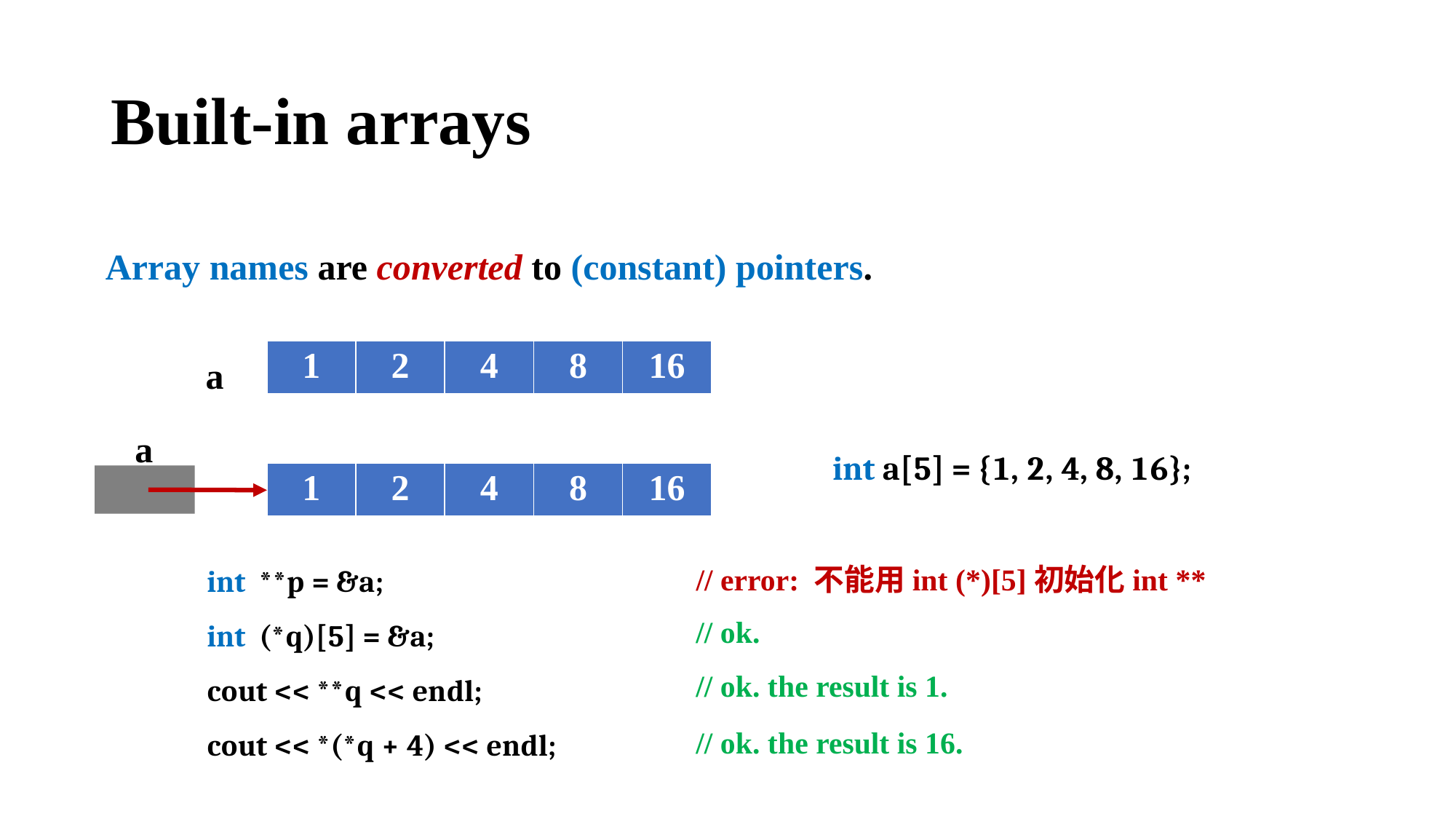

# Built-in arrays
Array names are converted to (constant) pointers.
a
| 1 | 2 | 4 | 8 | 16 |
| --- | --- | --- | --- | --- |
a
int a[5] = {1, 2, 4, 8, 16};
| 1 | 2 | 4 | 8 | 16 |
| --- | --- | --- | --- | --- |

// error: 不能用int (*)[5]初始化int **
int  **p = &a;
int  (*q)[5] = &a;
cout << **q << endl;
cout << *(*q + 4) << endl;
// ok.
// ok. the result is 1.
// ok. the result is 16.